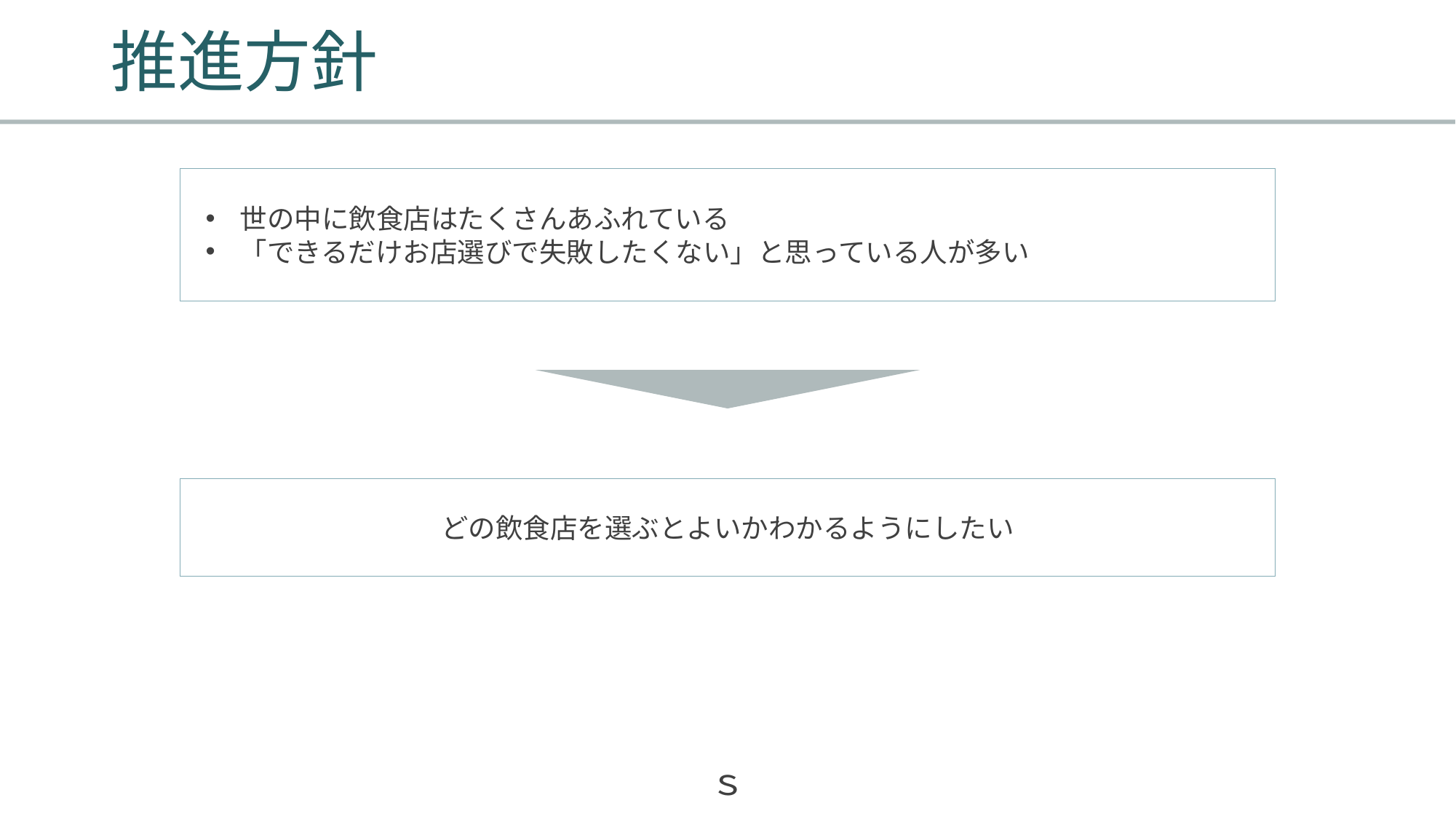

# 推進方針
世の中に飲食店はたくさんあふれている
「できるだけお店選びで失敗したくない」と思っている人が多い

どの飲食店を選ぶとよいかわかるようにしたい
ｓ